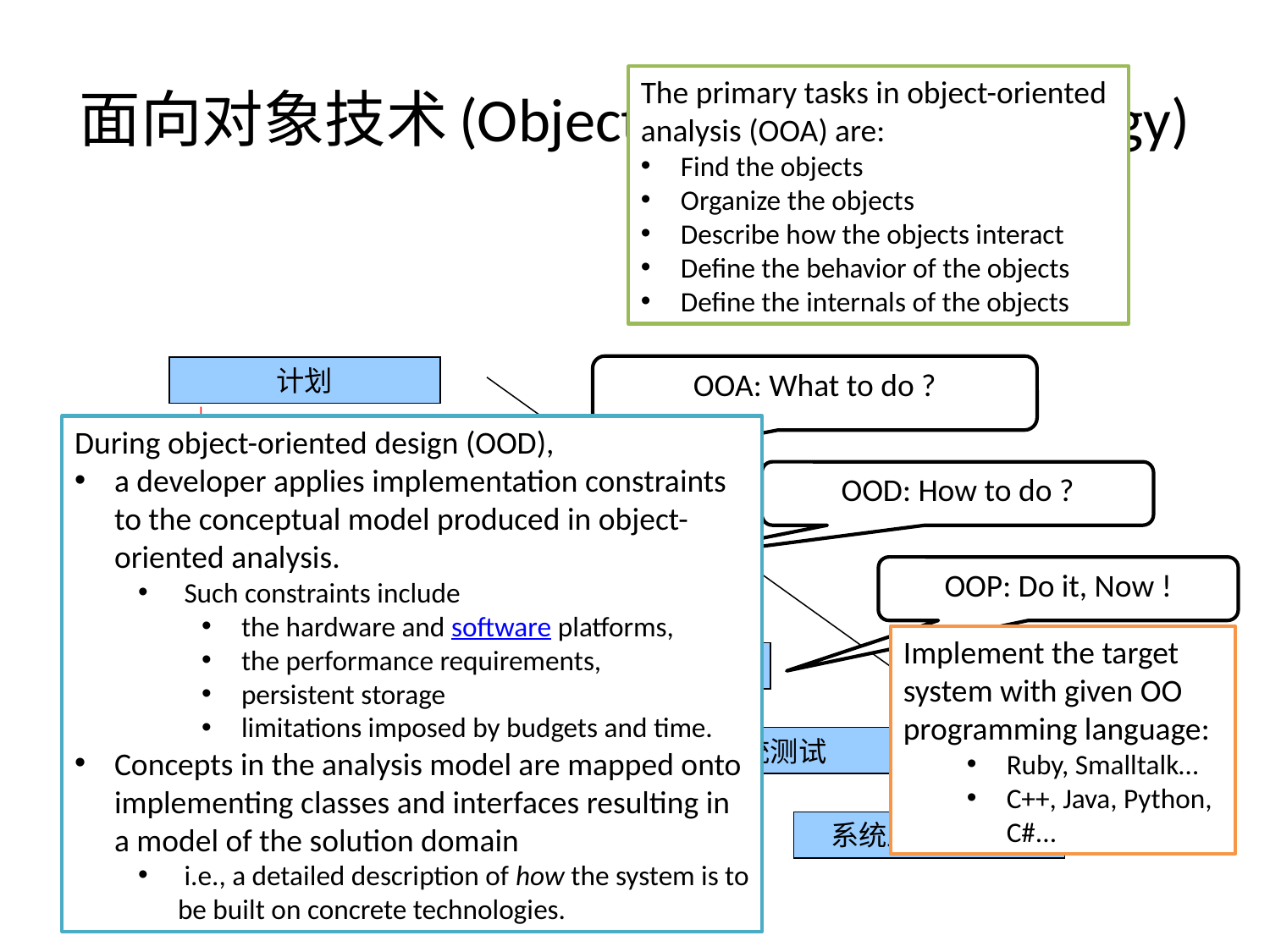

# 面向对象技术(Object Oriented Technology)
The primary tasks in object-oriented analysis (OOA) are:
Find the objects
Organize the objects
Describe how the objects interact
Define the behavior of the objects
Define the internals of the objects
计划
OOA: What to do ?

During object-oriented design (OOD),
a developer applies implementation constraints to the conceptual model produced in object-oriented analysis.
 Such constraints include
the hardware and software platforms,
the performance requirements,
persistent storage
limitations imposed by budgets and time.
Concepts in the analysis model are mapped onto implementing classes and interfaces resulting in a model of the solution domain
 i.e., a detailed description of how the system is to be built on concrete technologies.
需求分析

OOD: How to do ?

系统设计

OOP: Do it, Now !

Implement the target system with given OO programming language:
Ruby, Smalltalk…
C++, Java, Python, C#...
系统实现

系统测试

系统上线与维护